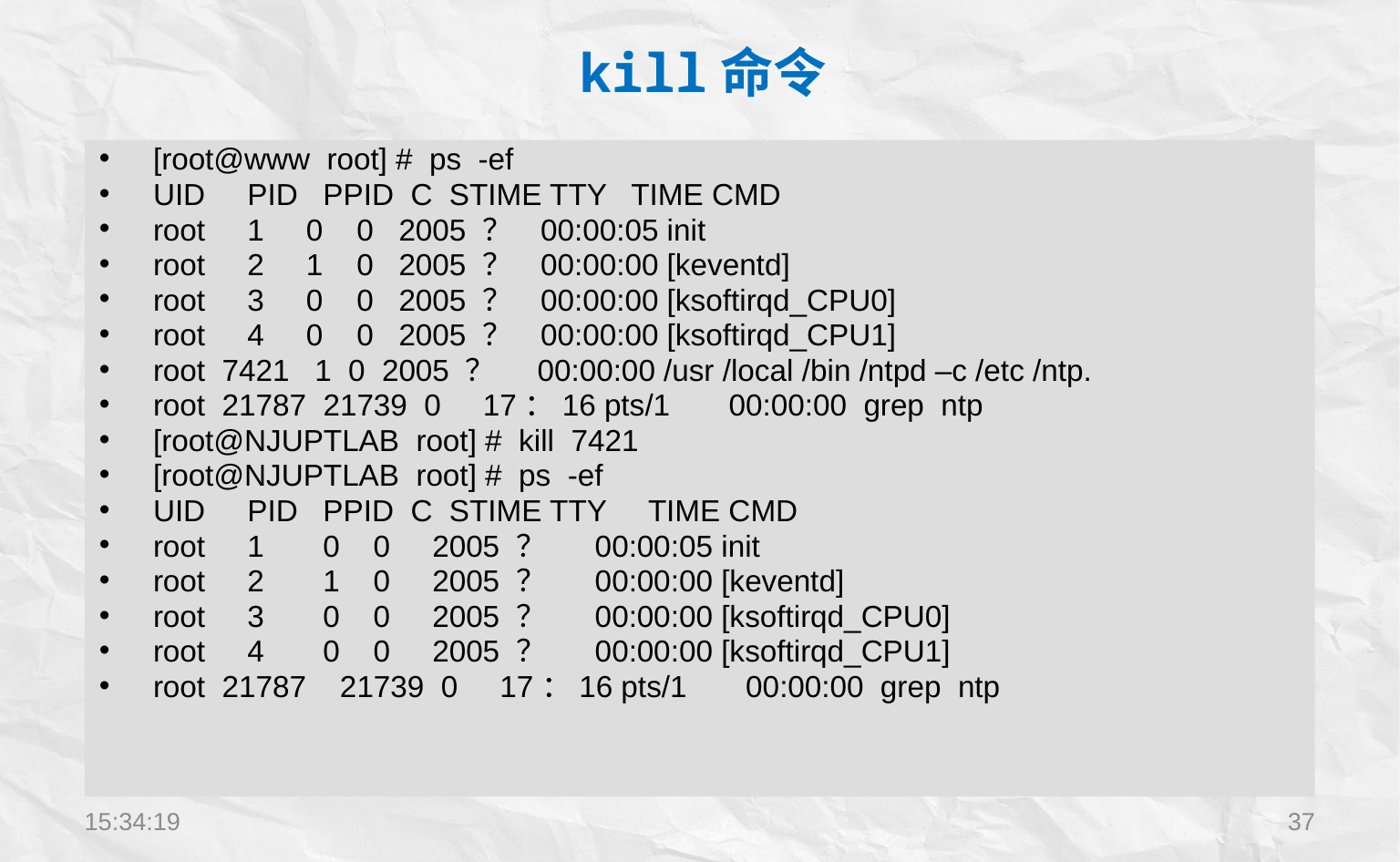

kill命令
[root@www  root] #  ps  -ef
UID     PID   PPID  C  STIME TTY   TIME CMD
root     1     0    0   2005 ？   00:00:05 init
root     2     1    0   2005 ？   00:00:00 [keventd]
root     3     0    0   2005 ？   00:00:00 [ksoftirqd_CPU0]
root     4     0    0   2005 ？   00:00:00 [ksoftirqd_CPU1]
root  7421   1  0  2005 ？     00:00:00 /usr /local /bin /ntpd –c /etc /ntp.
root  21787  21739  0     17：16 pts/1       00:00:00  grep  ntp
[root@NJUPTLAB  root] #  kill  7421
[root@NJUPTLAB  root] #  ps  -ef
UID     PID   PPID  C  STIME TTY     TIME CMD
root     1       0    0     2005 ？      00:00:05 init
root     2       1    0     2005 ？      00:00:00 [keventd]
root     3       0    0     2005 ？      00:00:00 [ksoftirqd_CPU0]
root     4       0    0     2005 ？      00:00:00 [ksoftirqd_CPU1]
root  21787    21739  0     17：16 pts/1       00:00:00  grep  ntp

【功能说明】：结束进程
【命令格式】：kill -l [信号]
kill [-信号] 进程号
15:34:19
37